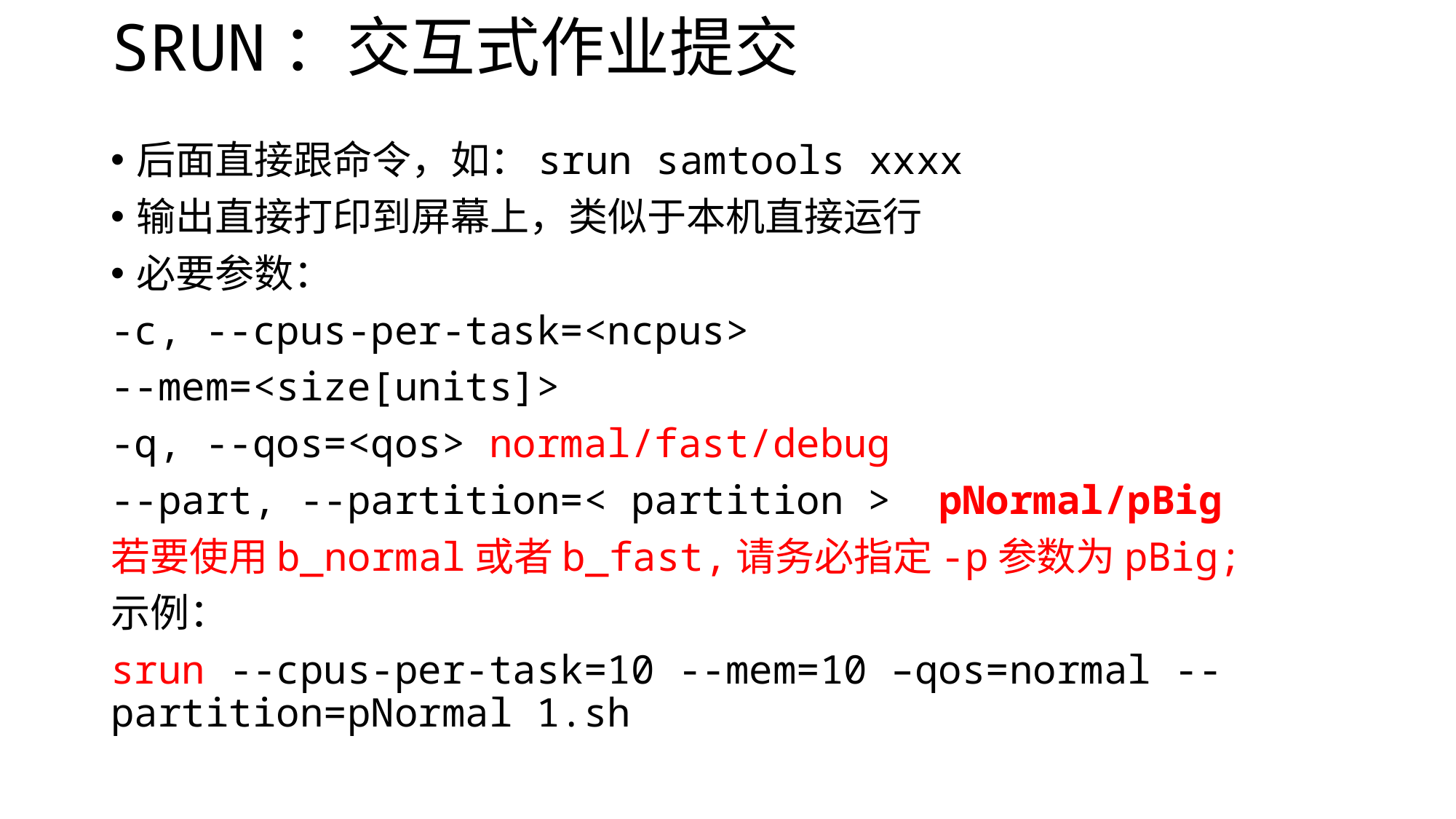

# SRUN：交互式作业提交
后面直接跟命令，如：srun samtools xxxx
输出直接打印到屏幕上，类似于本机直接运行
必要参数：
-c, --cpus-per-task=<ncpus>
--mem=<size[units]>
-q, --qos=<qos> normal/fast/debug
--part, --partition=< partition >  pNormal/pBig
若要使用b_normal或者b_fast,请务必指定-p参数为pBig;
示例：
srun --cpus-per-task=10 --mem=10 –qos=normal --partition=pNormal 1.sh